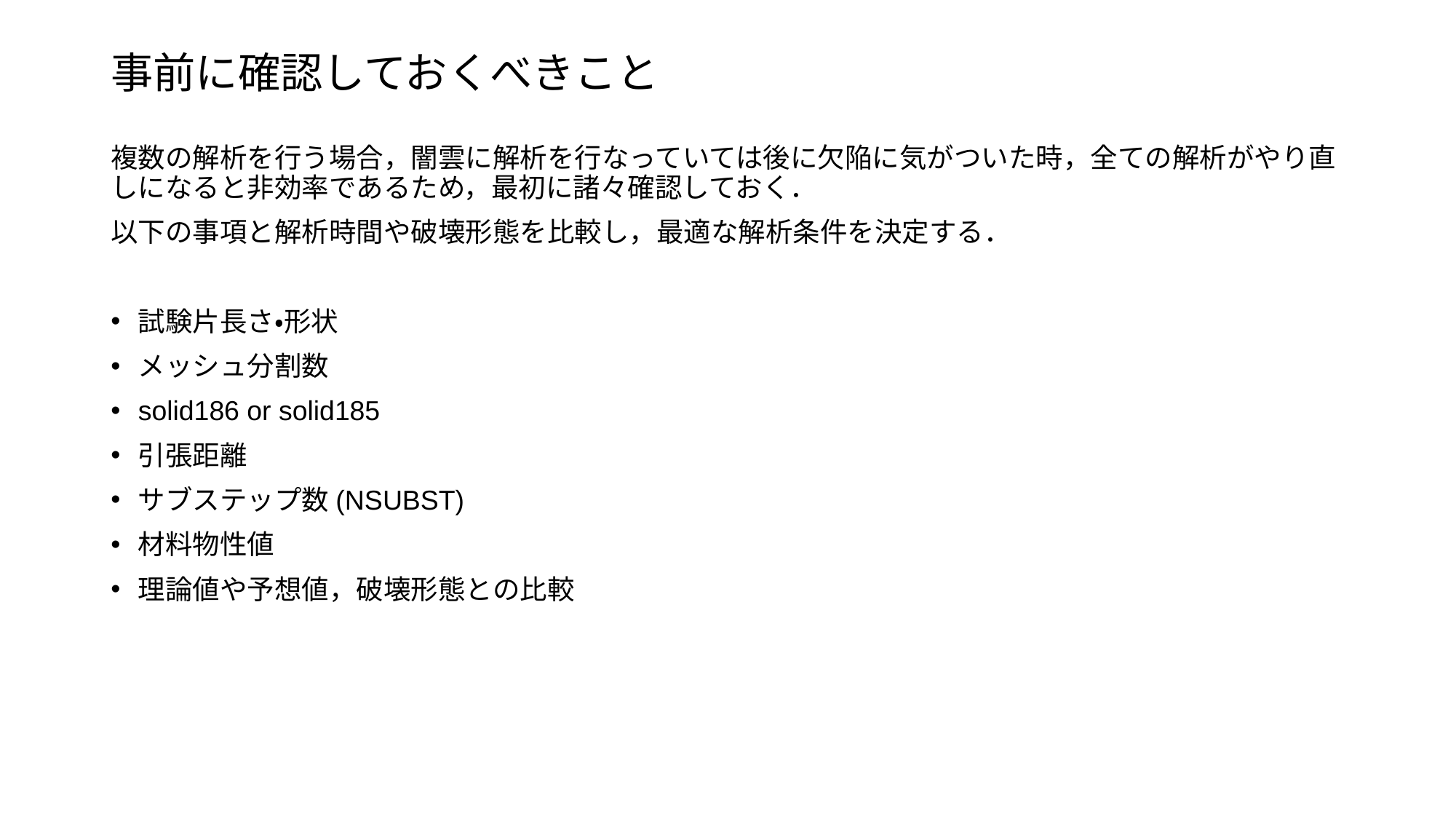

# 事前に確認しておくべきこと
複数の解析を行う場合，闇雲に解析を行なっていては後に欠陥に気がついた時，全ての解析がやり直しになると非効率であるため，最初に諸々確認しておく．
以下の事項と解析時間や破壊形態を比較し，最適な解析条件を決定する．

試験片長さ・形状
メッシュ分割数
solid186 or solid185
引張距離
サブステップ数(NSUBST)
材料物性値
理論値や予想値，破壊形態との比較